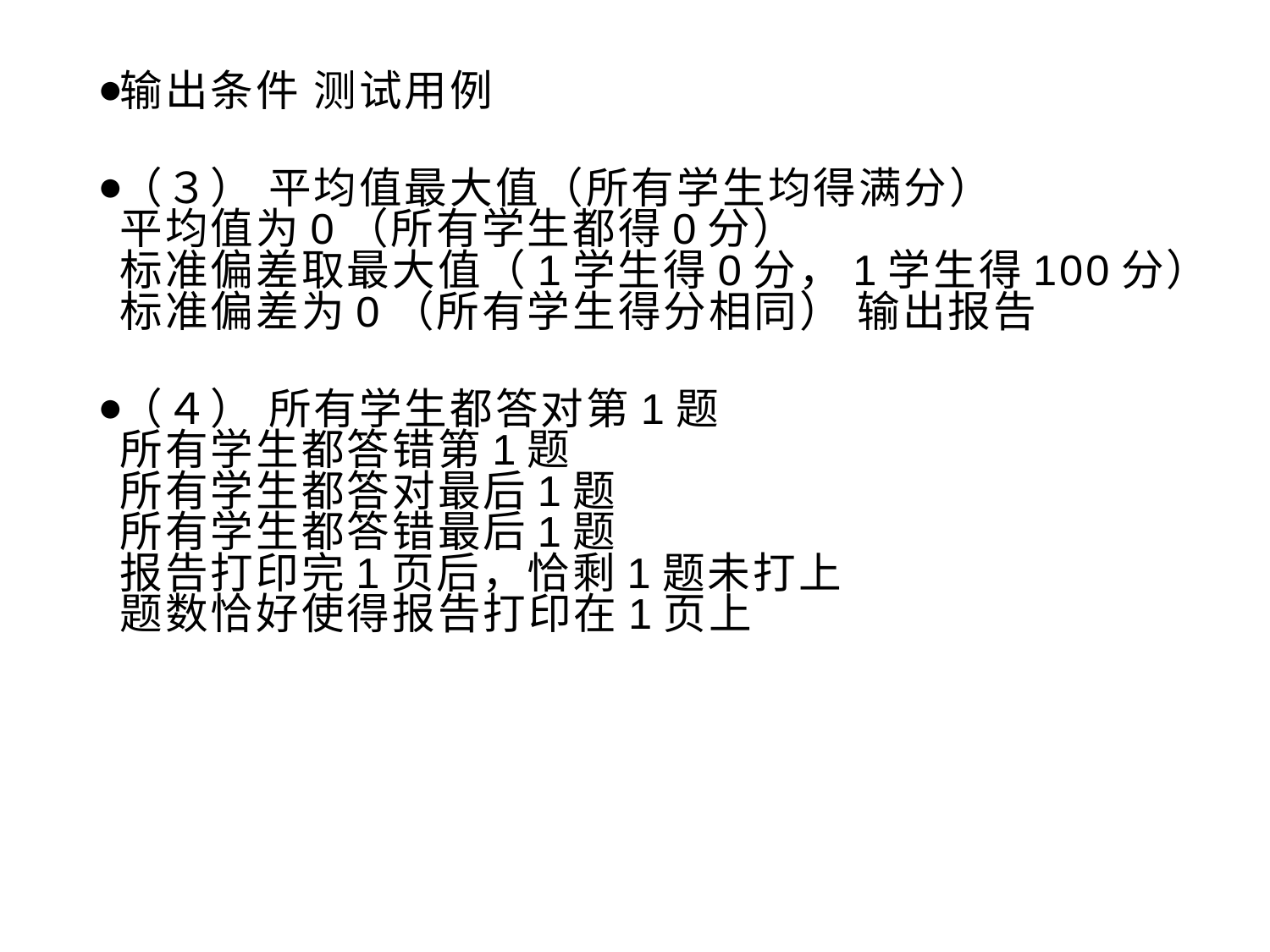

输出条件 测试用例
（３） 平均值最大值（所有学生均得满分）
平均值为0（所有学生都得0分）
标准偏差取最大值（1学生得0分，1学生得100分）
标准偏差为0（所有学生得分相同） 输出报告
（４） 所有学生都答对第1题
所有学生都答错第1题
所有学生都答对最后1题
所有学生都答错最后1题
报告打印完1页后，恰剩1题未打上
题数恰好使得报告打印在1页上